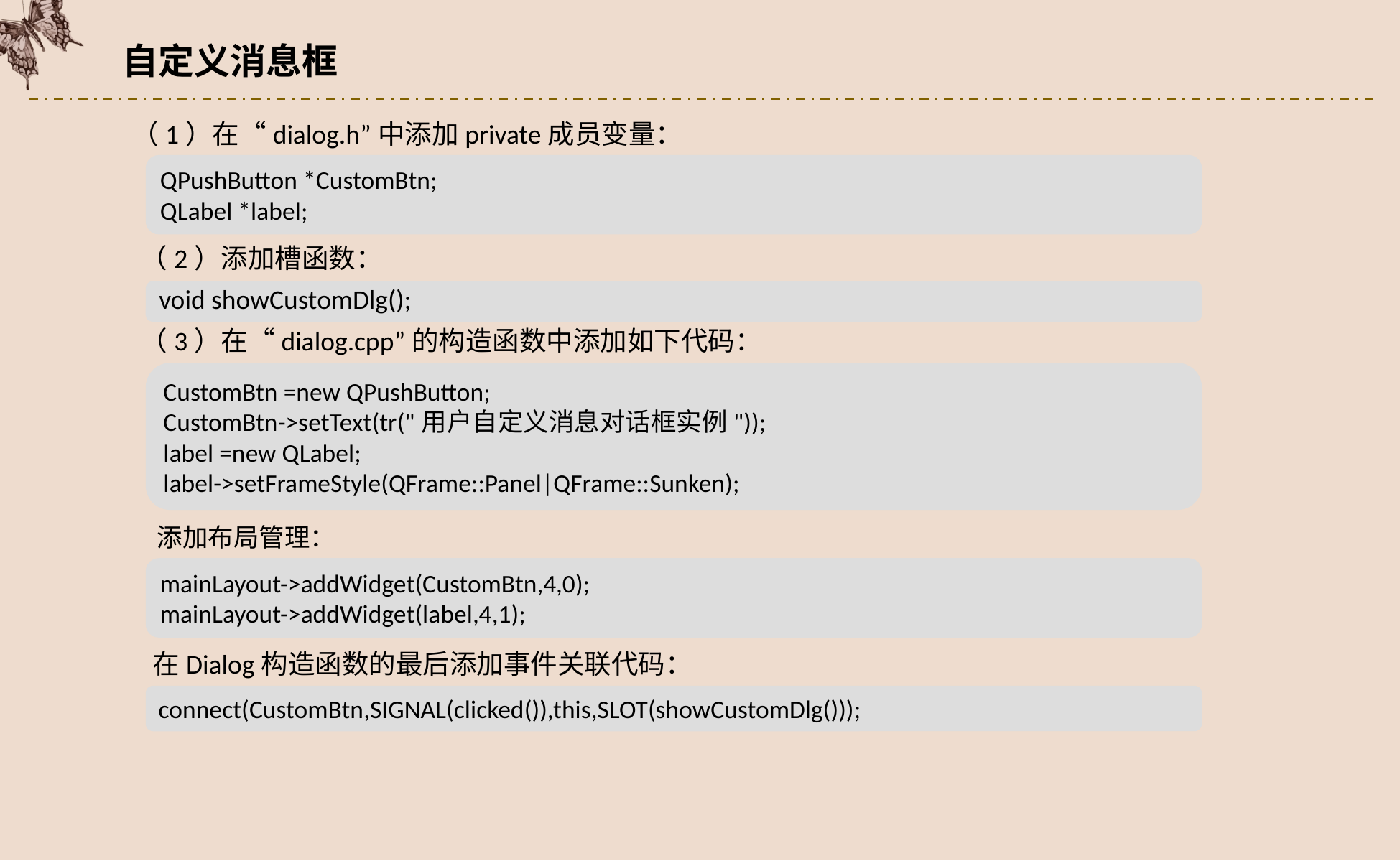

自定义消息框
（1）在“dialog.h”中添加private成员变量：
QPushButton *CustomBtn;
QLabel *label;
（2）添加槽函数：
   void showCustomDlg();
（3）在“dialog.cpp”的构造函数中添加如下代码：

CustomBtn =new QPushButton;
CustomBtn->setText(tr("用户自定义消息对话框实例"));
label =new QLabel;
label->setFrameStyle(QFrame::Panel|QFrame::Sunken);
添加布局管理：
mainLayout->addWidget(CustomBtn,4,0);
mainLayout->addWidget(label,4,1);
在Dialog构造函数的最后添加事件关联代码：
connect(CustomBtn,SIGNAL(clicked()),this,SLOT(showCustomDlg()));